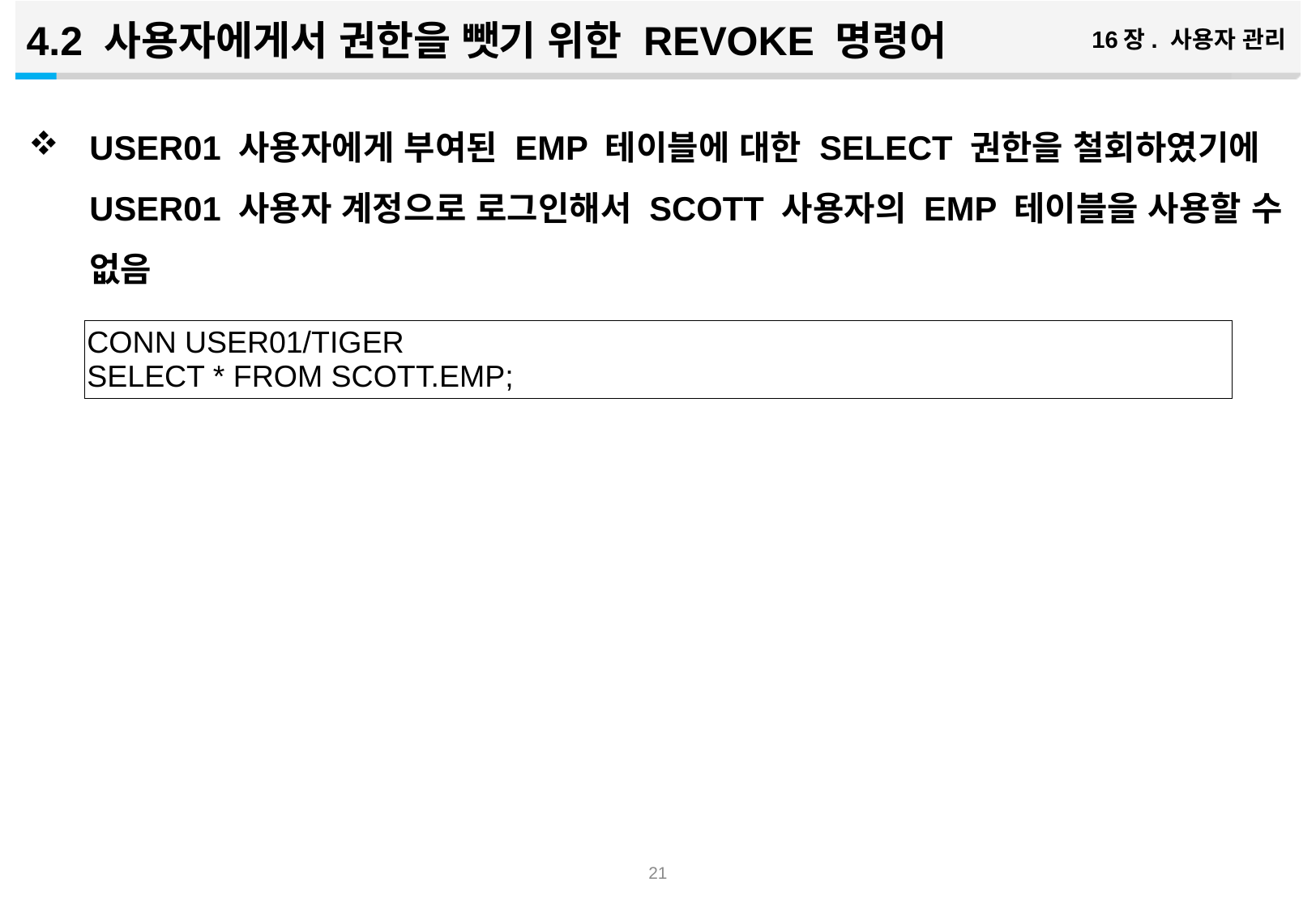

4.2 사용자에게서 권한을 뺏기 위한 REVOKE 명령어
16장. 사용자 관리
USER01 사용자에게 부여된 EMP 테이블에 대한 SELECT 권한을 철회하였기에 USER01 사용자 계정으로 로그인해서 SCOTT 사용자의 EMP 테이블을 사용할 수 없음
| CONN USER01/TIGER SELECT \* FROM SCOTT.EMP; |
| --- |
21